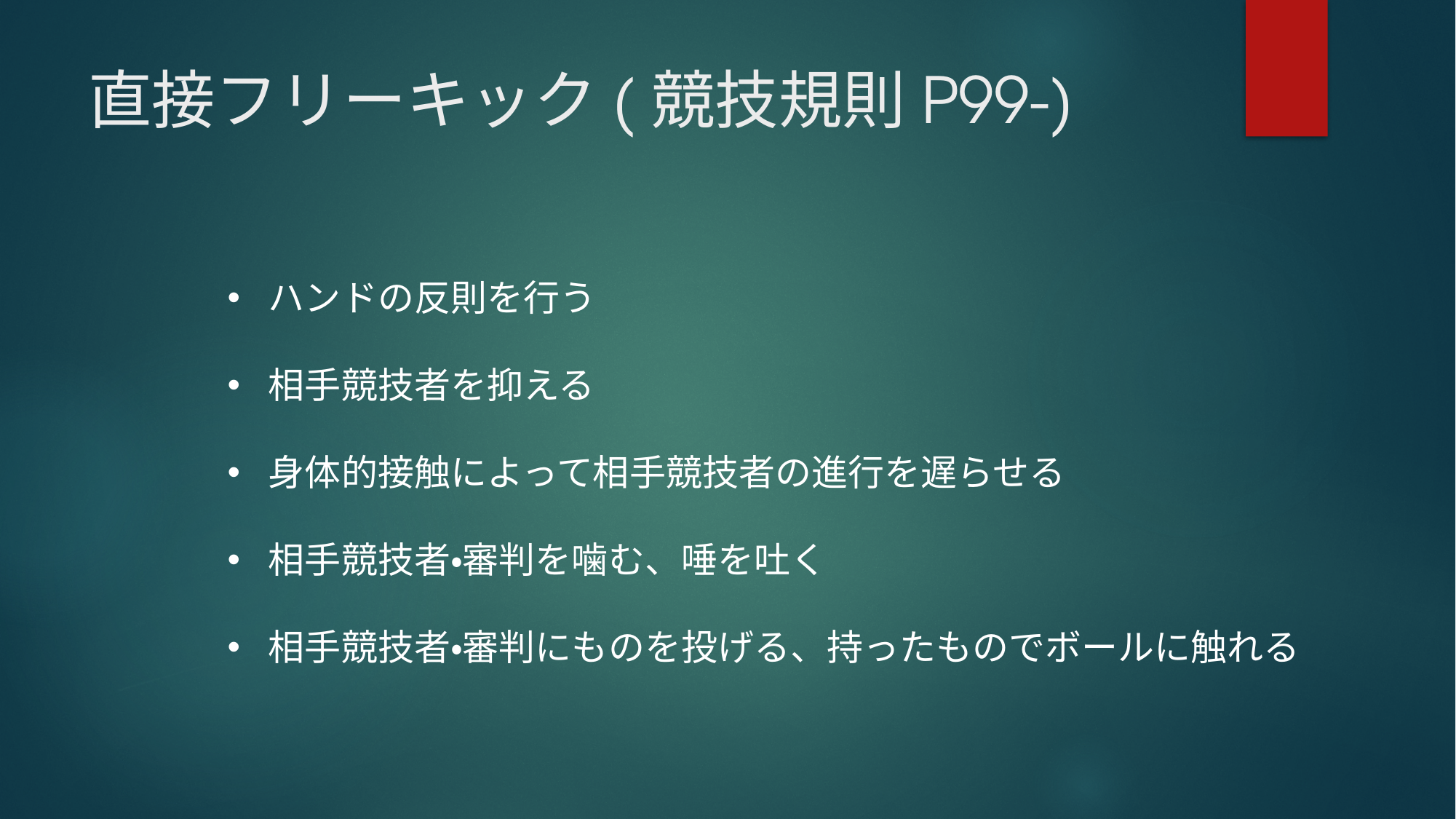

# 直接フリーキック(競技規則P99-)
ハンドの反則を行う

相手競技者を抑える

身体的接触によって相手競技者の進行を遅らせる

相手競技者・審判を噛む、唾を吐く

相手競技者・審判にものを投げる、持ったものでボールに触れる